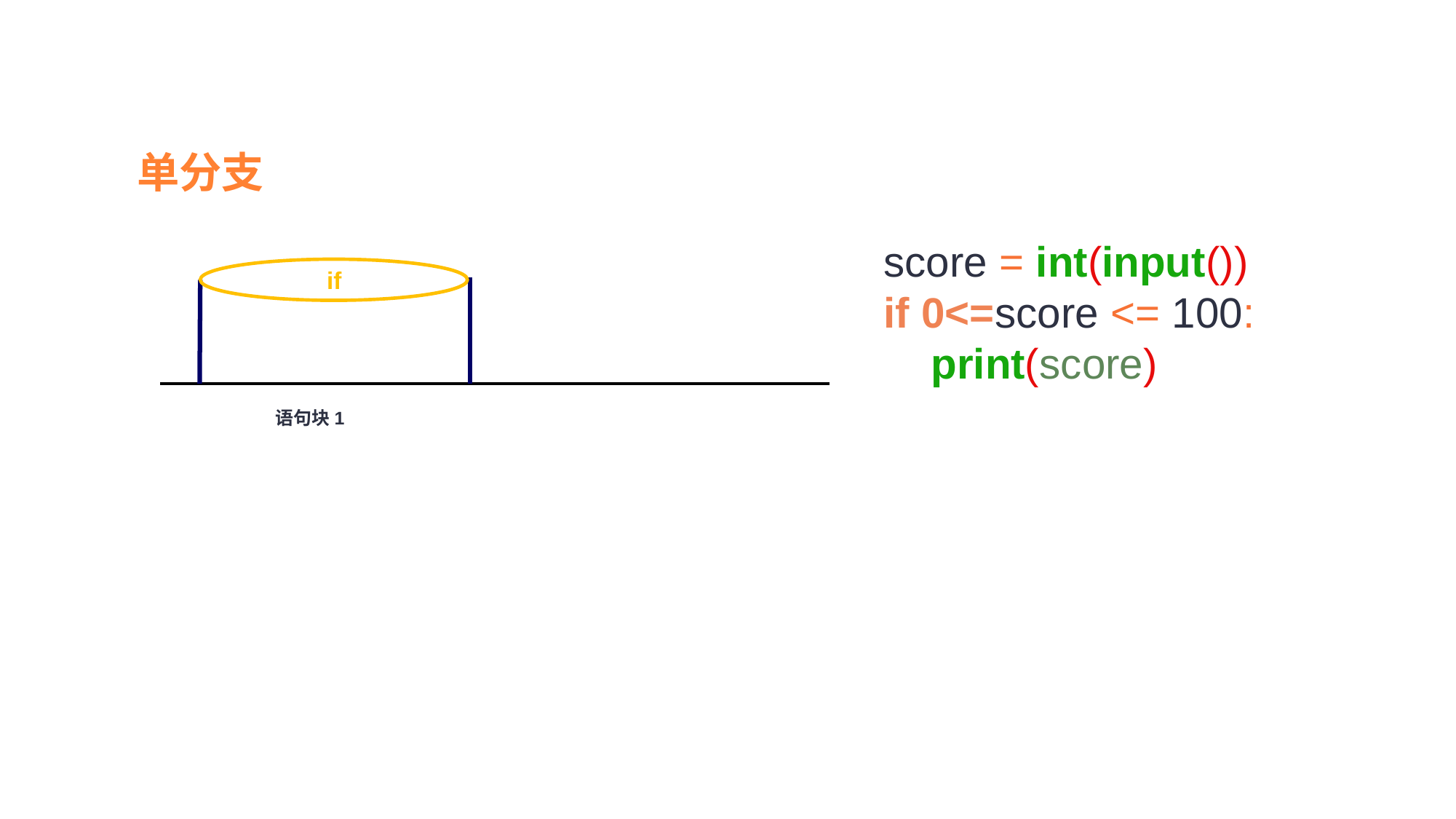

单分支
score = int(input())
if 0<=score <= 100:
    print(score)
             if
语句块1